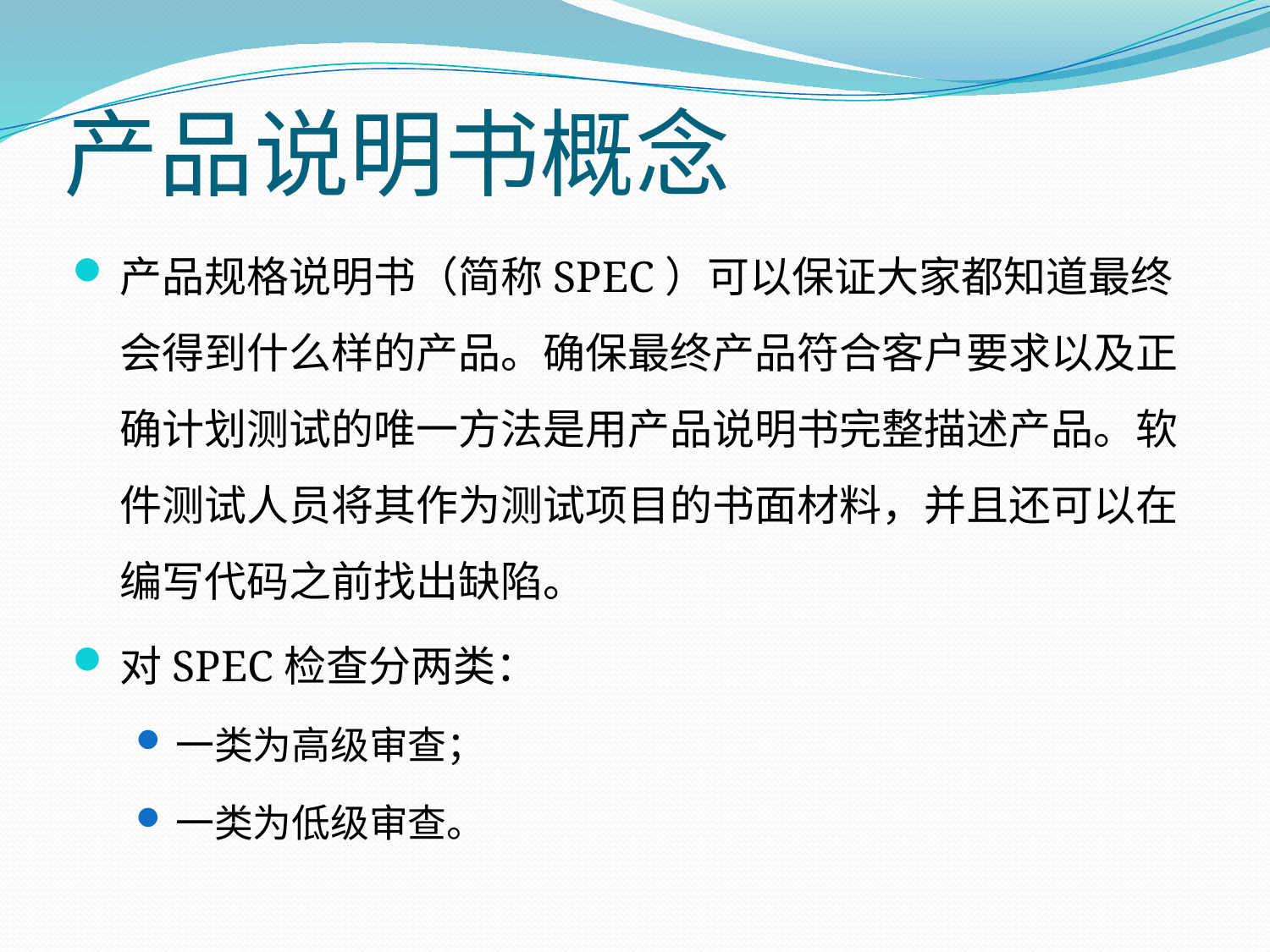

# 产品说明书概念
产品规格说明书（简称SPEC）可以保证大家都知道最终会得到什么样的产品。确保最终产品符合客户要求以及正确计划测试的唯一方法是用产品说明书完整描述产品。软件测试人员将其作为测试项目的书面材料，并且还可以在编写代码之前找出缺陷。
对SPEC检查分两类：
一类为高级审查；
一类为低级审查。